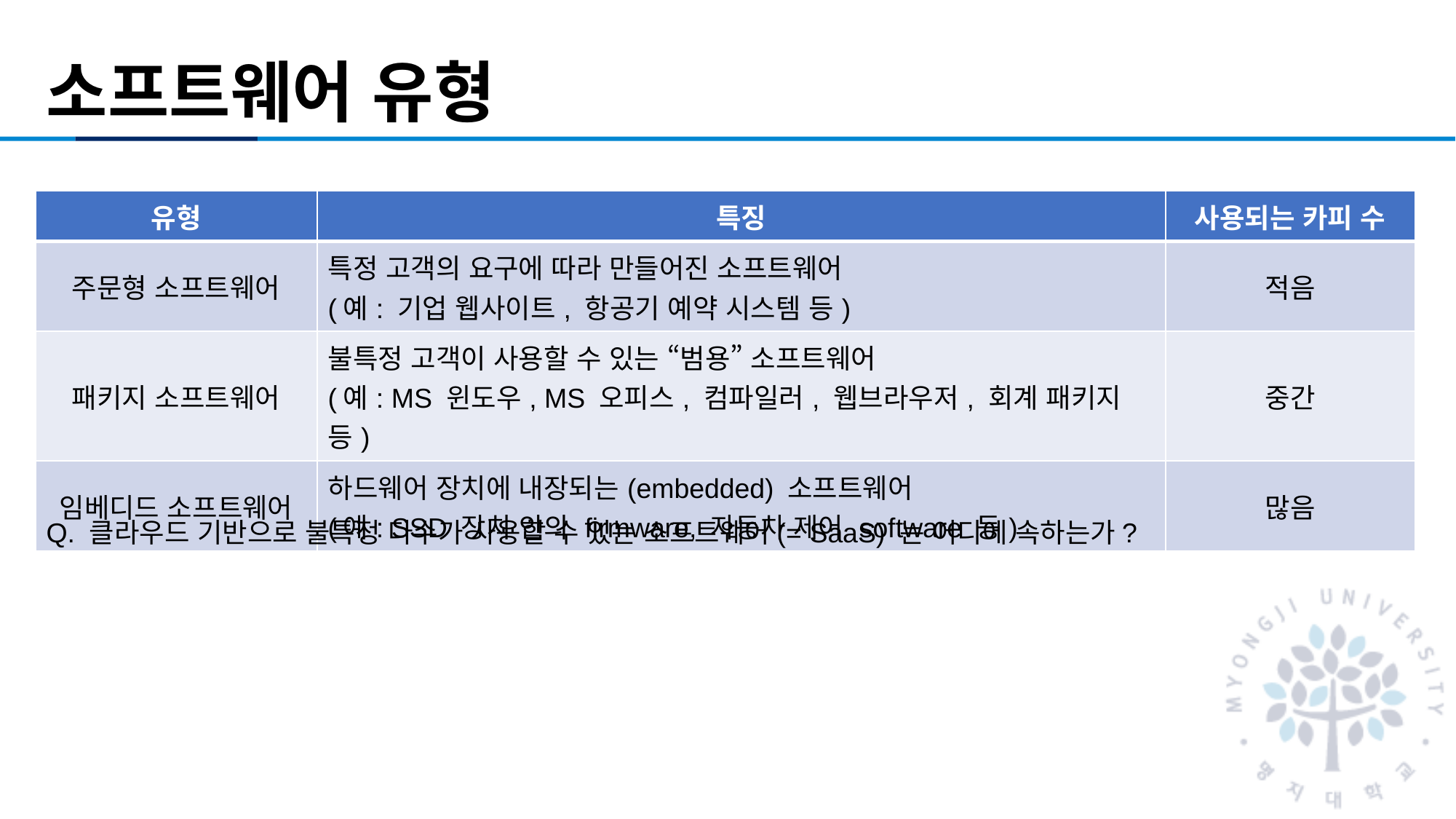

# 소프트웨어 유형
| 유형 | 특징 | 사용되는 카피 수 |
| --- | --- | --- |
| 주문형 소프트웨어 | 특정 고객의 요구에 따라 만들어진 소프트웨어 (예: 기업 웹사이트, 항공기 예약 시스템 등) | 적음 |
| 패키지 소프트웨어 | 불특정 고객이 사용할 수 있는 “범용” 소프트웨어 (예: MS 윈도우, MS 오피스, 컴파일러, 웹브라우저, 회계 패키지 등) | 중간 |
| 임베디드 소프트웨어 | 하드웨어 장치에 내장되는(embedded) 소프트웨어 (예: SSD 장치 안의 firmware, 자동차 제어 software 등) | 많음 |
Q. 클라우드 기반으로 불특정 다수가 사용할 수 있는 소프트웨어(= SaaS) 는 어디에 속하는가?